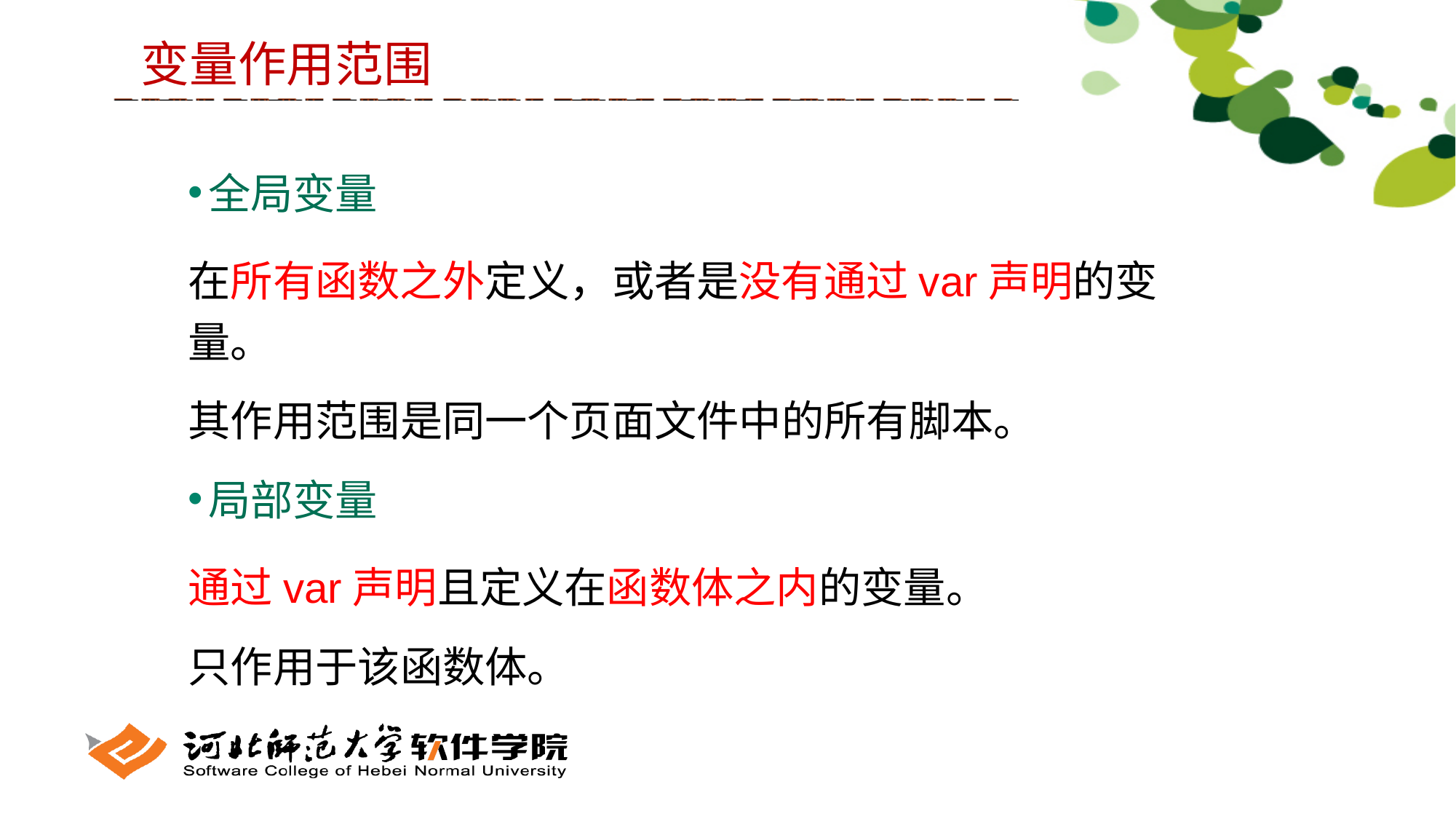

变量作用范围
全局变量
在所有函数之外定义，或者是没有通过var声明的变量。
其作用范围是同一个页面文件中的所有脚本。
局部变量
通过var声明且定义在函数体之内的变量。
只作用于该函数体。